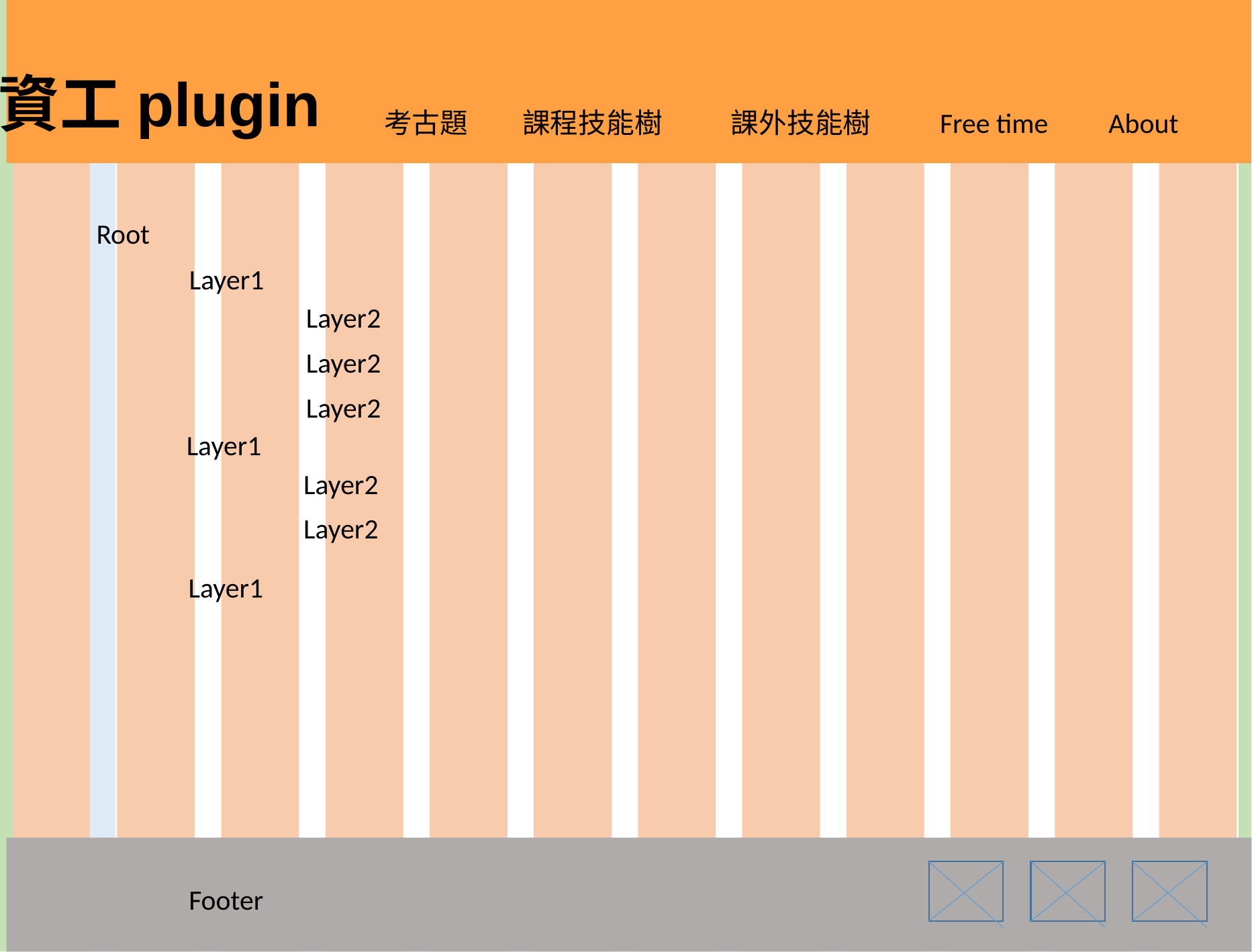

資工plugin
考古題
課程技能樹
課外技能樹
Free time
About
Root

Layer1
Layer2
考古題
Root
Layer2
Layer2
課程技能樹
Layer1
Layer2
Layer2
About
Layer1
課外技能樹
Free time

Footer